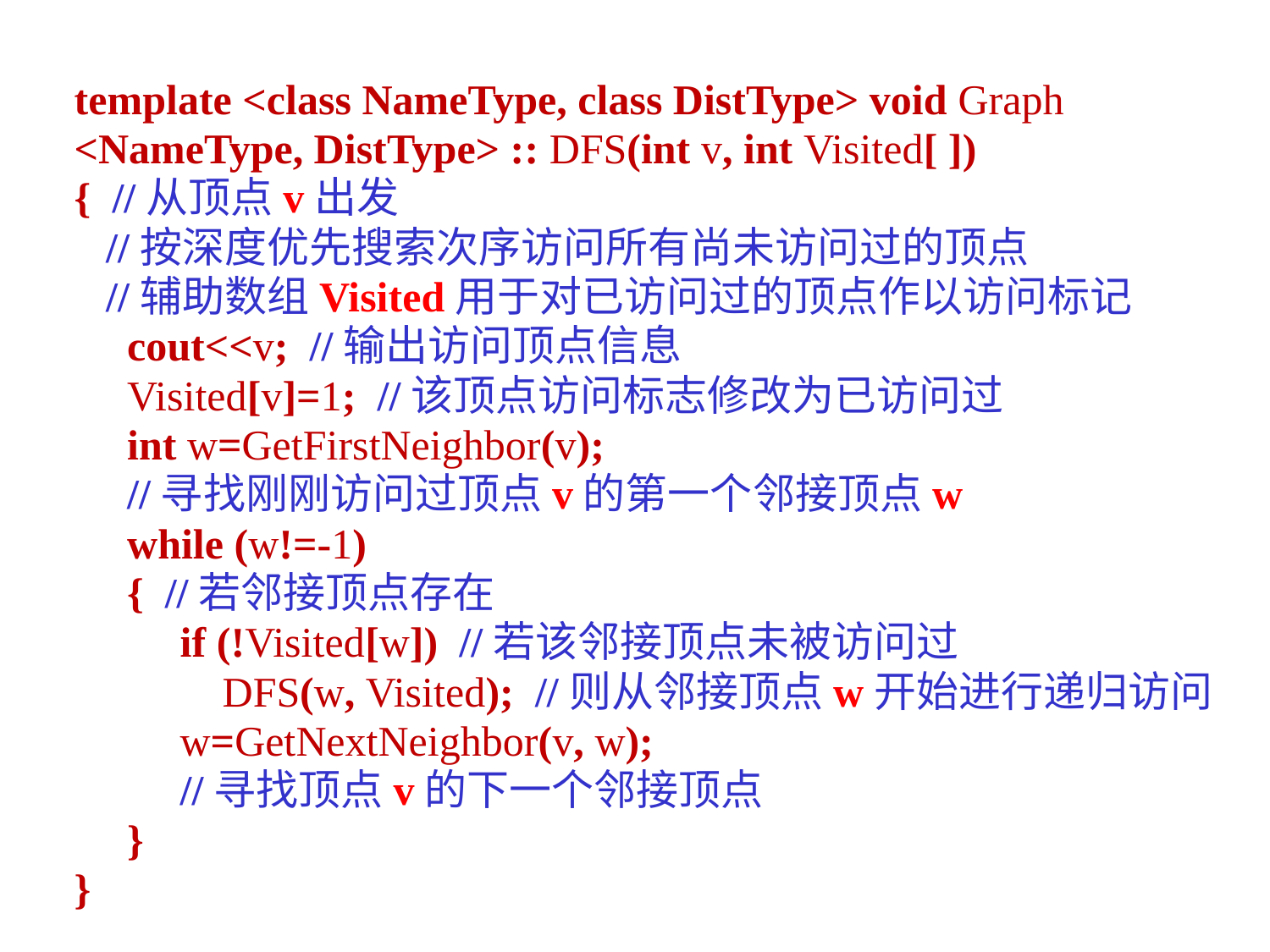

template <class NameType, class DistType> void Graph <NameType, DistType> :: DFS(int v, int Visited[ ])
{  //从顶点v出发
   //按深度优先搜索次序访问所有尚未访问过的顶点
   //辅助数组Visited用于对已访问过的顶点作以访问标记
     cout<<v;  //输出访问顶点信息
     Visited[v]=1;  //该顶点访问标志修改为已访问过
     int w=GetFirstNeighbor(v);
     //寻找刚刚访问过顶点v的第一个邻接顶点w
     while (w!=-1)
     {  //若邻接顶点存在
          if (!Visited[w])  //若该邻接顶点未被访问过
	  DFS(w, Visited);  //则从邻接顶点w开始进行递归访问
          w=GetNextNeighbor(v, w);
          //寻找顶点v的下一个邻接顶点
     }
}
70